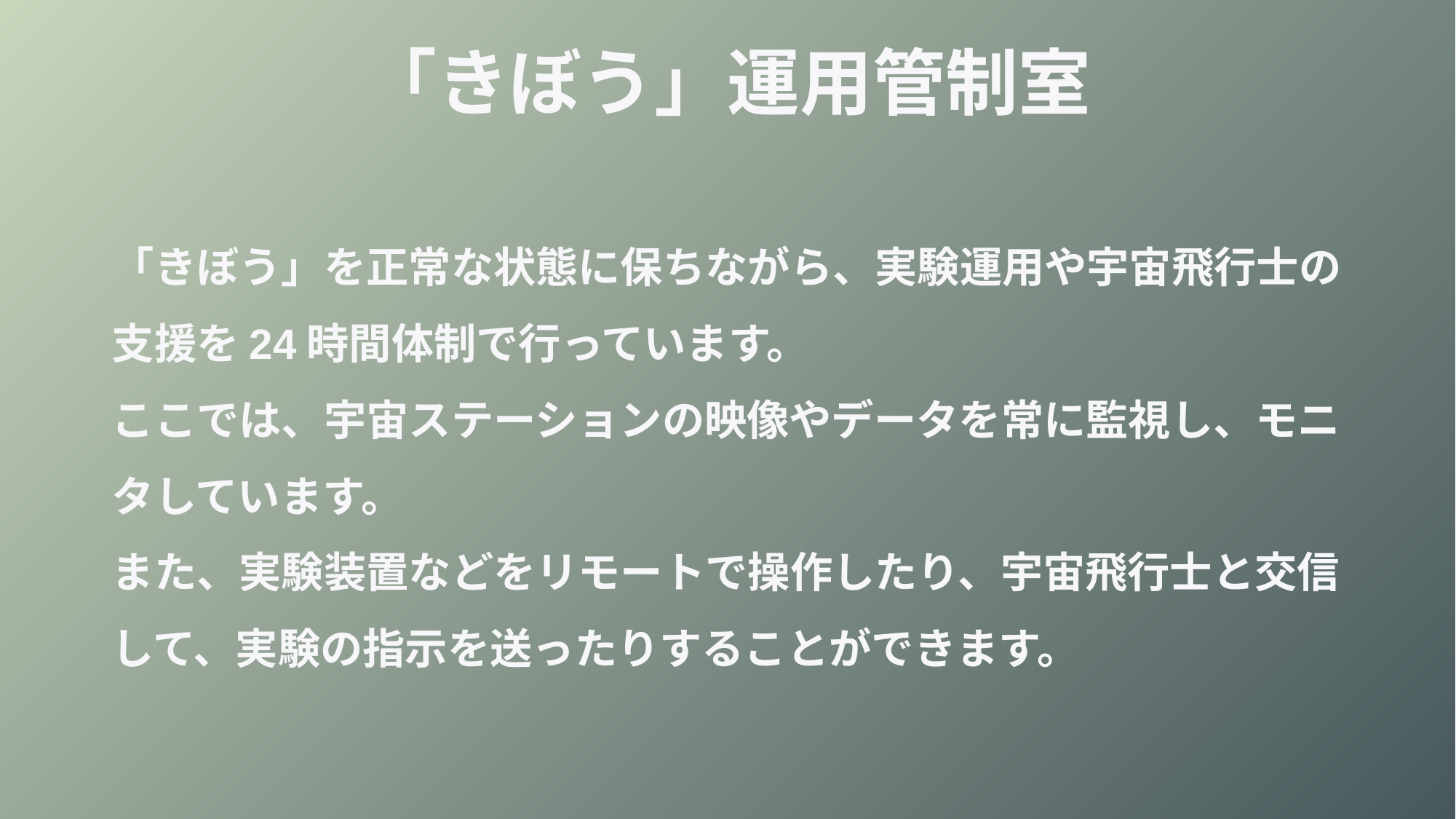

「きぼう」運用管制室
「きぼう」を正常な状態に保ちながら、実験運用や宇宙飛行士の支援を24時間体制で行っています。
ここでは、宇宙ステーションの映像やデータを常に監視し、モニタしています。
また、実験装置などをリモートで操作したり、宇宙飛行士と交信して、実験の指示を送ったりすることができます。